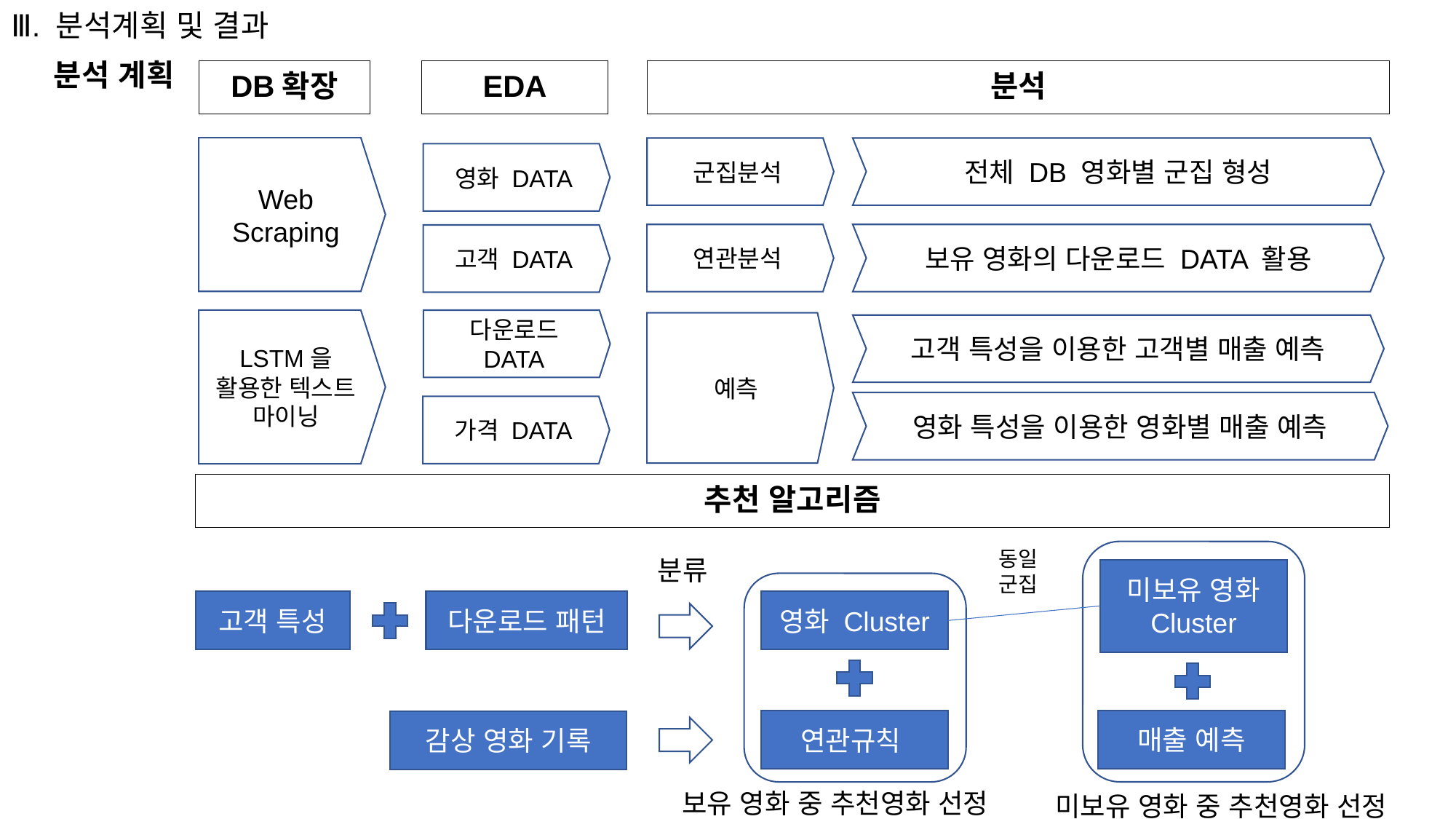

# Ⅲ. 분석계획 및 결과
분석 계획
DB확장
분석
EDA
Web Scraping
군집분석
전체 DB 영화별 군집 형성
영화 DATA
연관분석
보유 영화의 다운로드 DATA 활용
고객 DATA
LSTM을 활용한 텍스트 마이닝
다운로드 DATA
예측
고객 특성을 이용한 고객별 매출 예측
영화 특성을 이용한 영화별 매출 예측
가격 DATA
추천 알고리즘
동일 군집

분류
미보유 영화 Cluster

고객 특성
다운로드 패턴
영화 Cluster

매출 예측
연관규칙
감상 영화 기록

보유 영화 중 추천영화 선정
미보유 영화 중 추천영화 선정